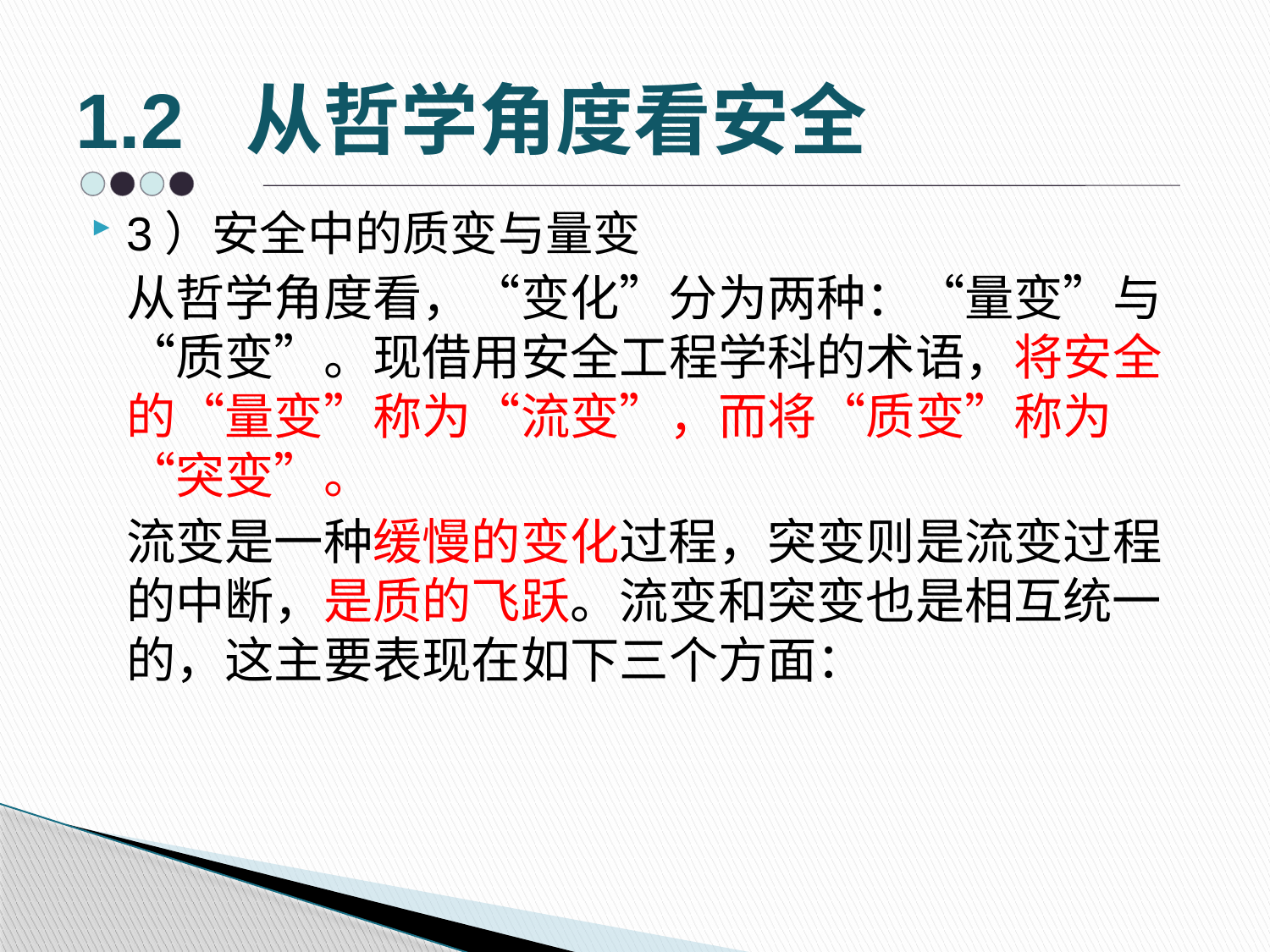

# 1.2  从哲学角度看安全

3）安全中的质变与量变
从哲学角度看，“变化”分为两种：“量变”与“质变”。现借用安全工程学科的术语，将安全的“量变”称为“流变”，而将“质变”称为“突变”。
流变是一种缓慢的变化过程，突变则是流变过程的中断，是质的飞跃。流变和突变也是相互统一的，这主要表现在如下三个方面：